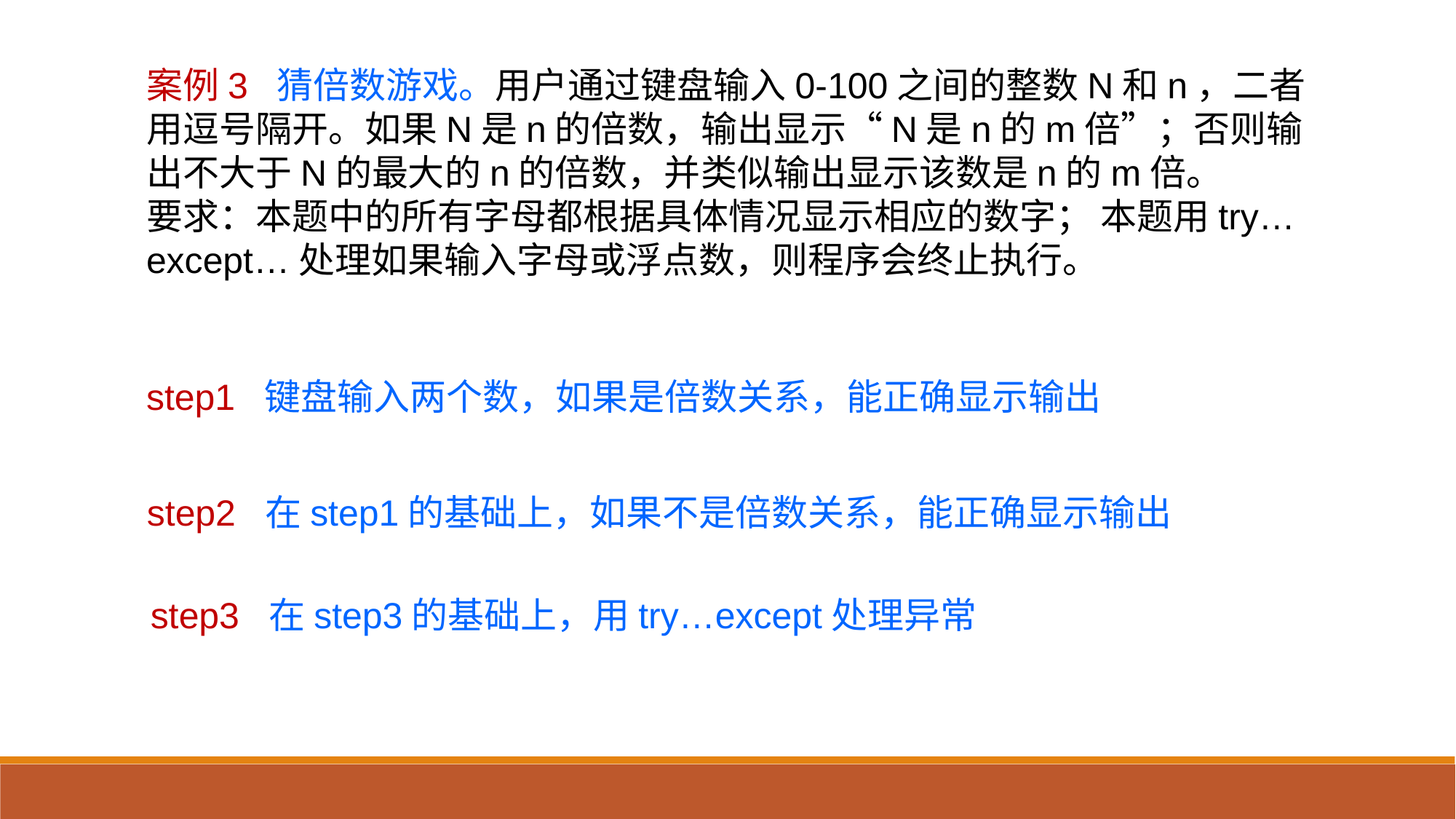

案例3  猜倍数游戏。用户通过键盘输入0-100之间的整数N和n，二者用逗号隔开。如果N是n的倍数，输出显示“N是n的m倍”；否则输出不大于N的最大的n的倍数，并类似输出显示该数是n的m倍。
要求：本题中的所有字母都根据具体情况显示相应的数字； 本题用try…except…处理如果输入字母或浮点数，则程序会终止执行。
step1  键盘输入两个数，如果是倍数关系，能正确显示输出
step2  在step1的基础上，如果不是倍数关系，能正确显示输出
step3  在step3的基础上，用try…except处理异常